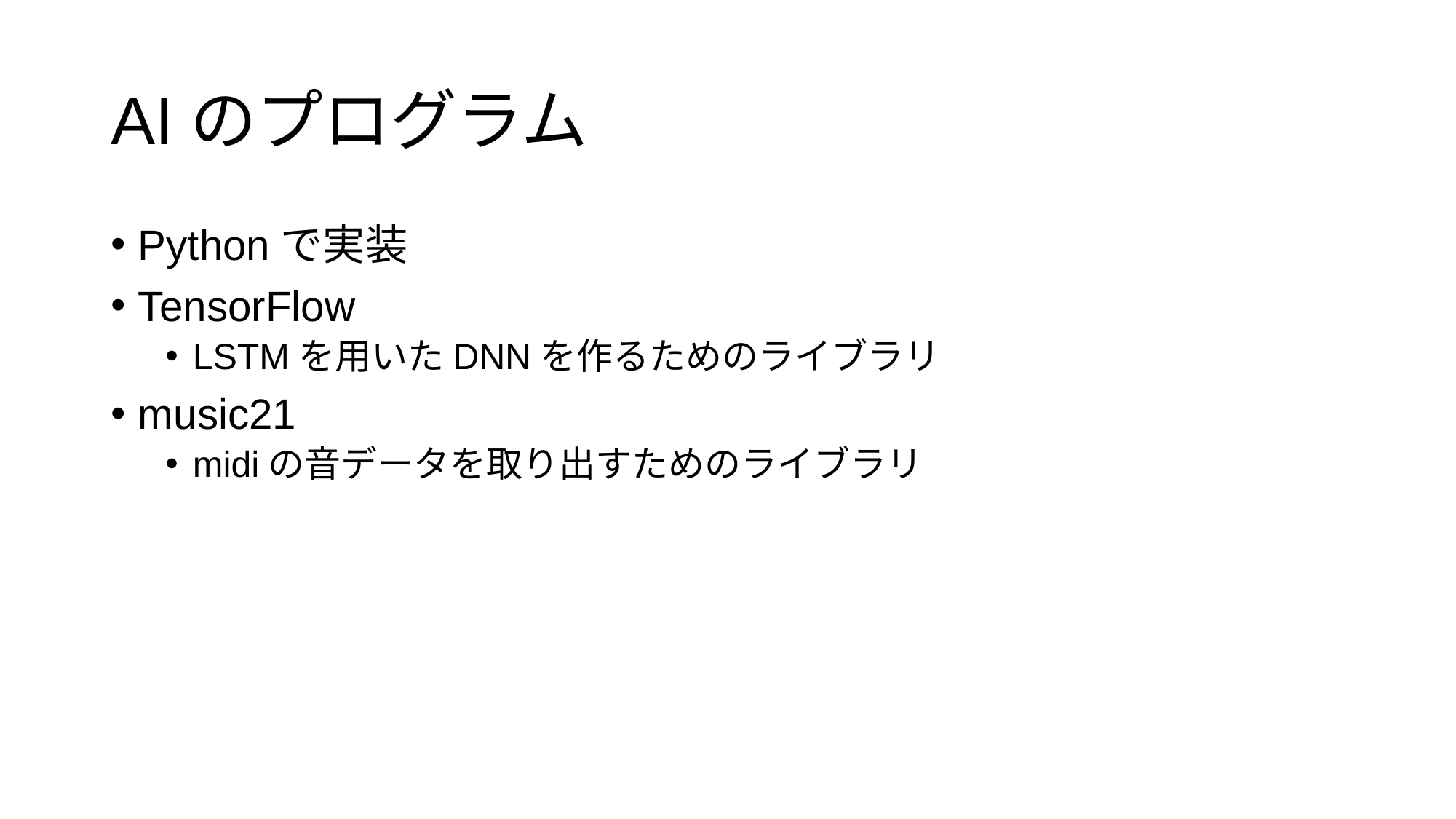

# AIのプログラム
Pythonで実装
TensorFlow
LSTMを用いたDNNを作るためのライブラリ
music21
midiの音データを取り出すためのライブラリ